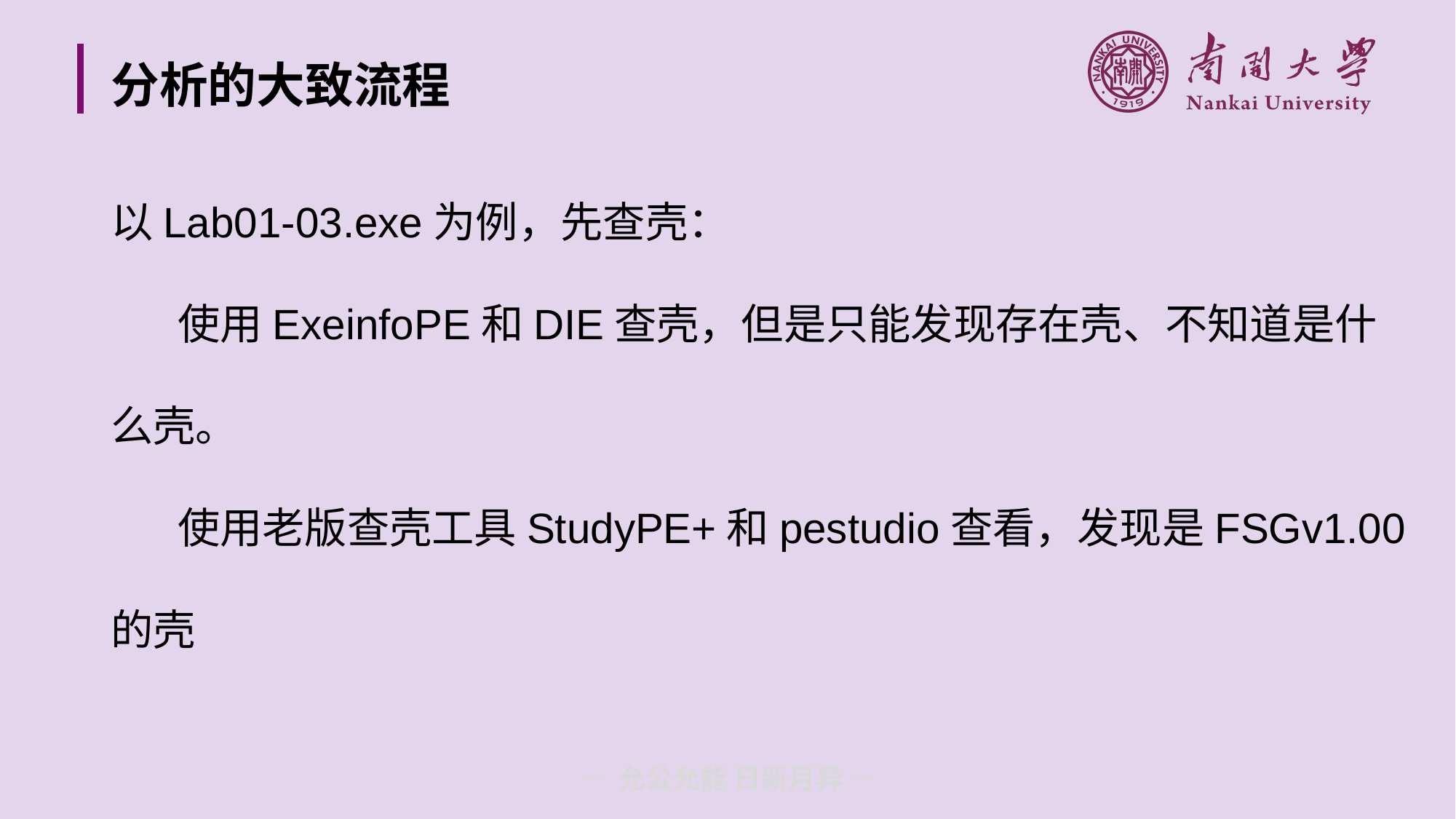

# 分析的大致流程
以Lab01-03.exe为例，先查壳：
      使用ExeinfoPE和DIE查壳，但是只能发现存在壳、不知道是什么壳。
      使用老版查壳工具StudyPE+和pestudio查看，发现是FSGv1.00的壳